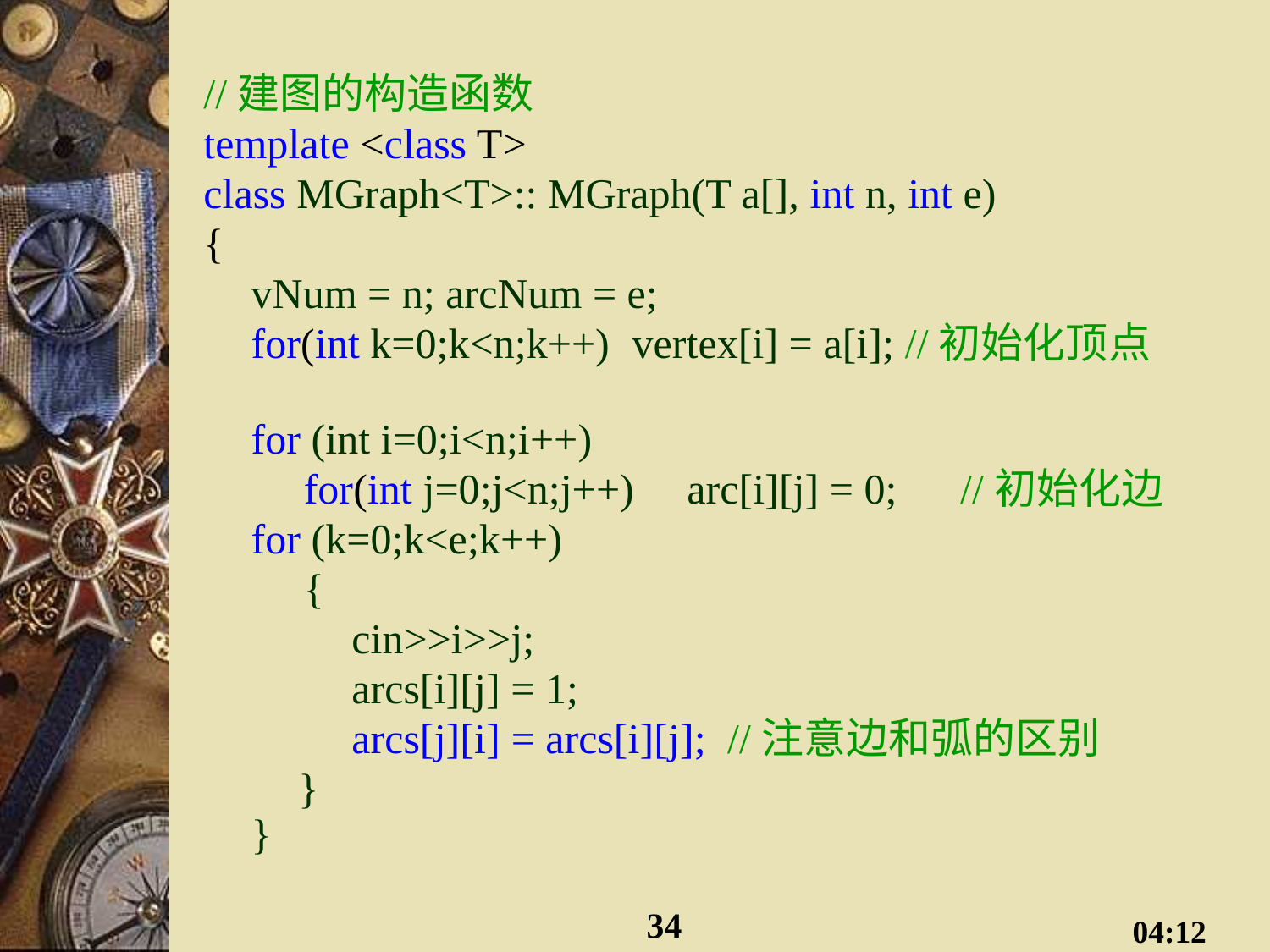

//建图的构造函数
template <class T>
class MGraph<T>:: MGraph(T a[], int n, int e)
{
	vNum = n; arcNum = e;
	for(int k=0;k<n;k++)	vertex[i] = a[i]; //初始化顶点
	for (int i=0;i<n;i++)
	　for(int j=0;j<n;j++)     arc[i][j] = 0;　//初始化边
	for (k=0;k<e;k++)
	　{
              cin>>i>>j;
              arcs[i][j] = 1;
              arcs[j][i] = arcs[i][j];  //注意边和弧的区别
　　}
}